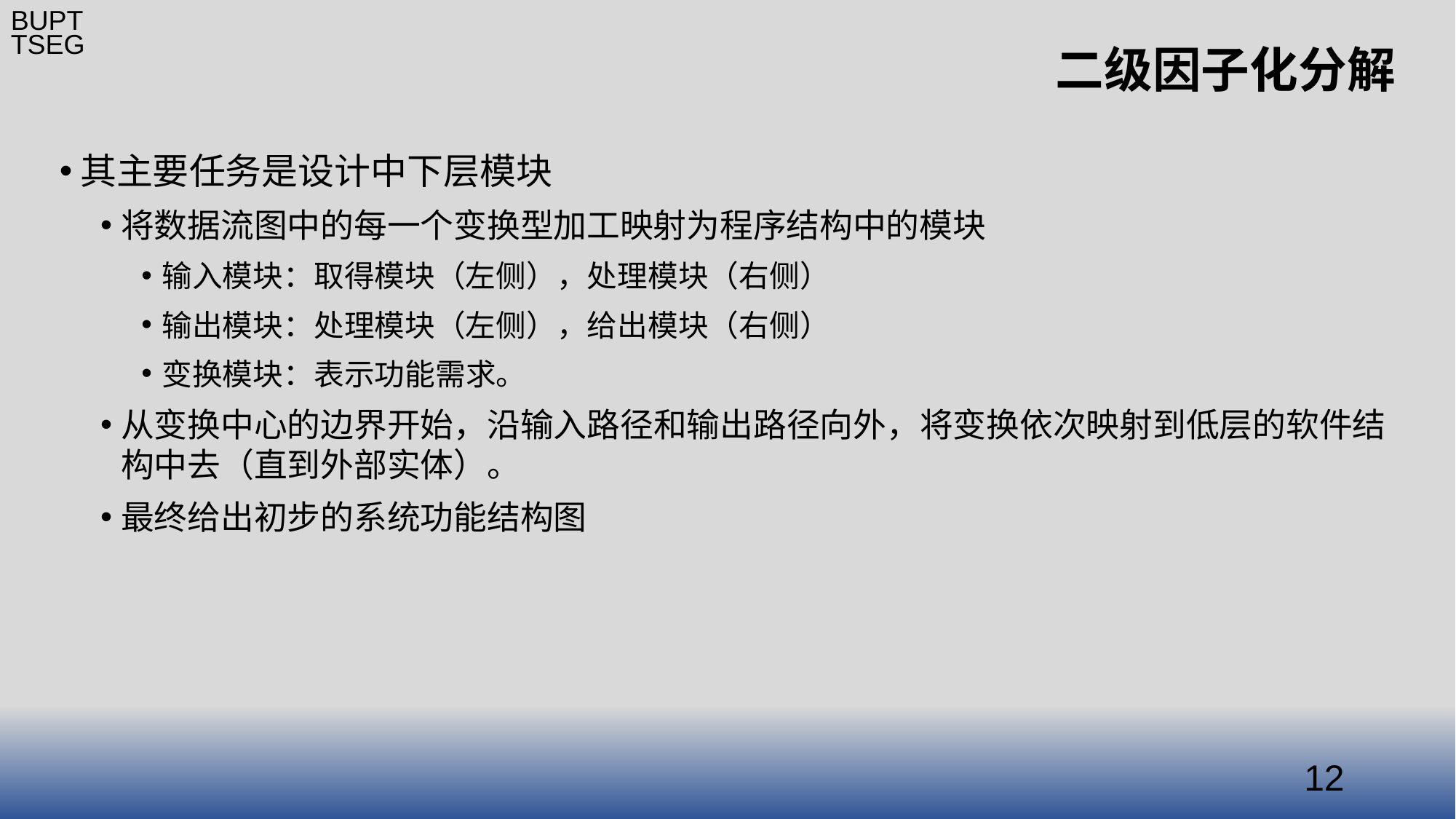

# 二级因子化分解
其主要任务是设计中下层模块
将数据流图中的每一个变换型加工映射为程序结构中的模块
输入模块：取得模块（左侧），处理模块（右侧）
输出模块：处理模块（左侧），给出模块（右侧）
变换模块：表示功能需求。
从变换中心的边界开始，沿输入路径和输出路径向外，将变换依次映射到低层的软件结构中去（直到外部实体）。
最终给出初步的系统功能结构图
12